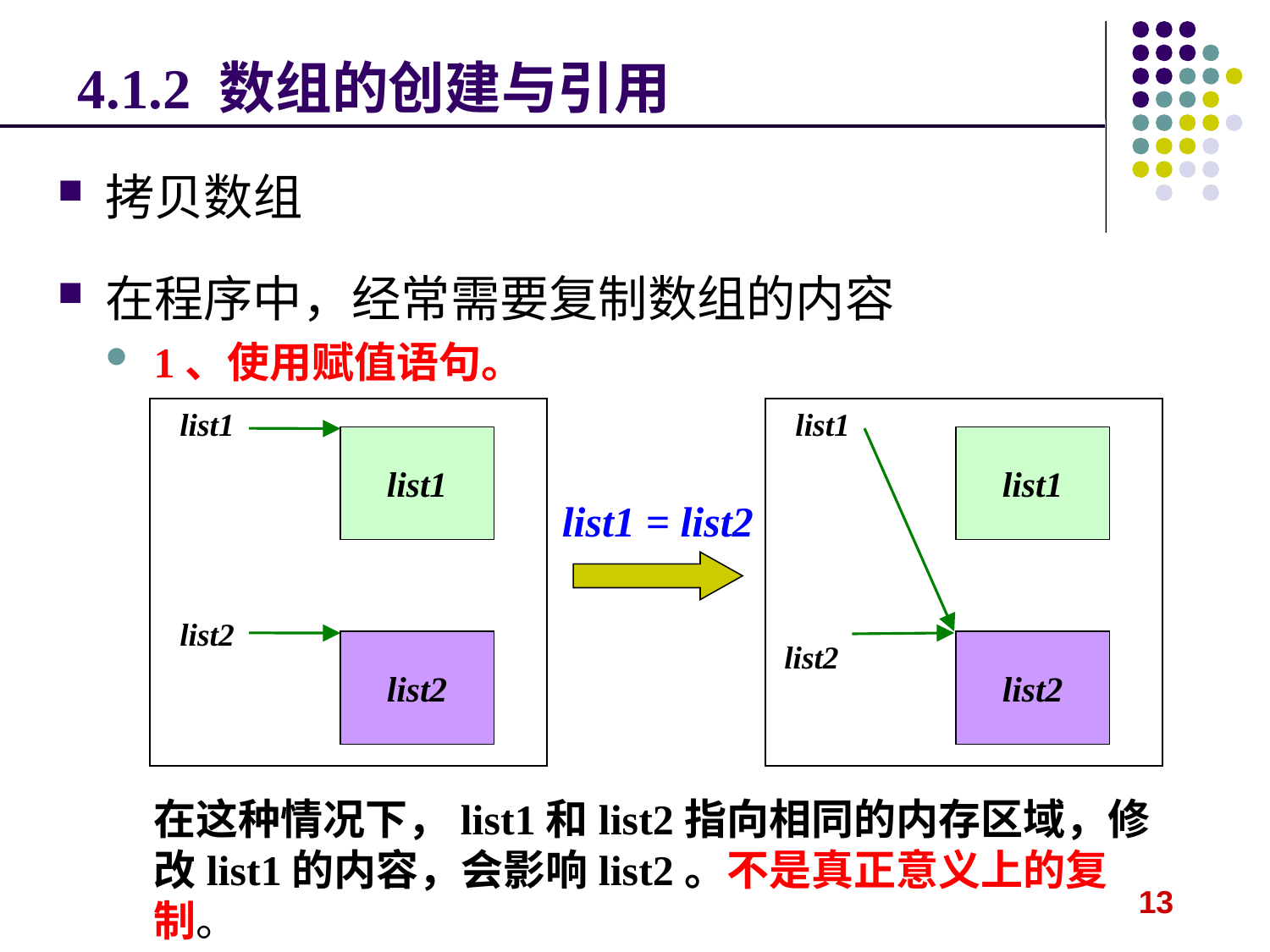

# 4.1.2 数组的创建与引用
拷贝数组
在程序中，经常需要复制数组的内容
1、使用赋值语句。
在这种情况下，list1和list2指向相同的内存区域，修改list1的内容，会影响list2。不是真正意义上的复制。

list1

list1
list1
list1

list1 = list2

list2
list2
list2
list2